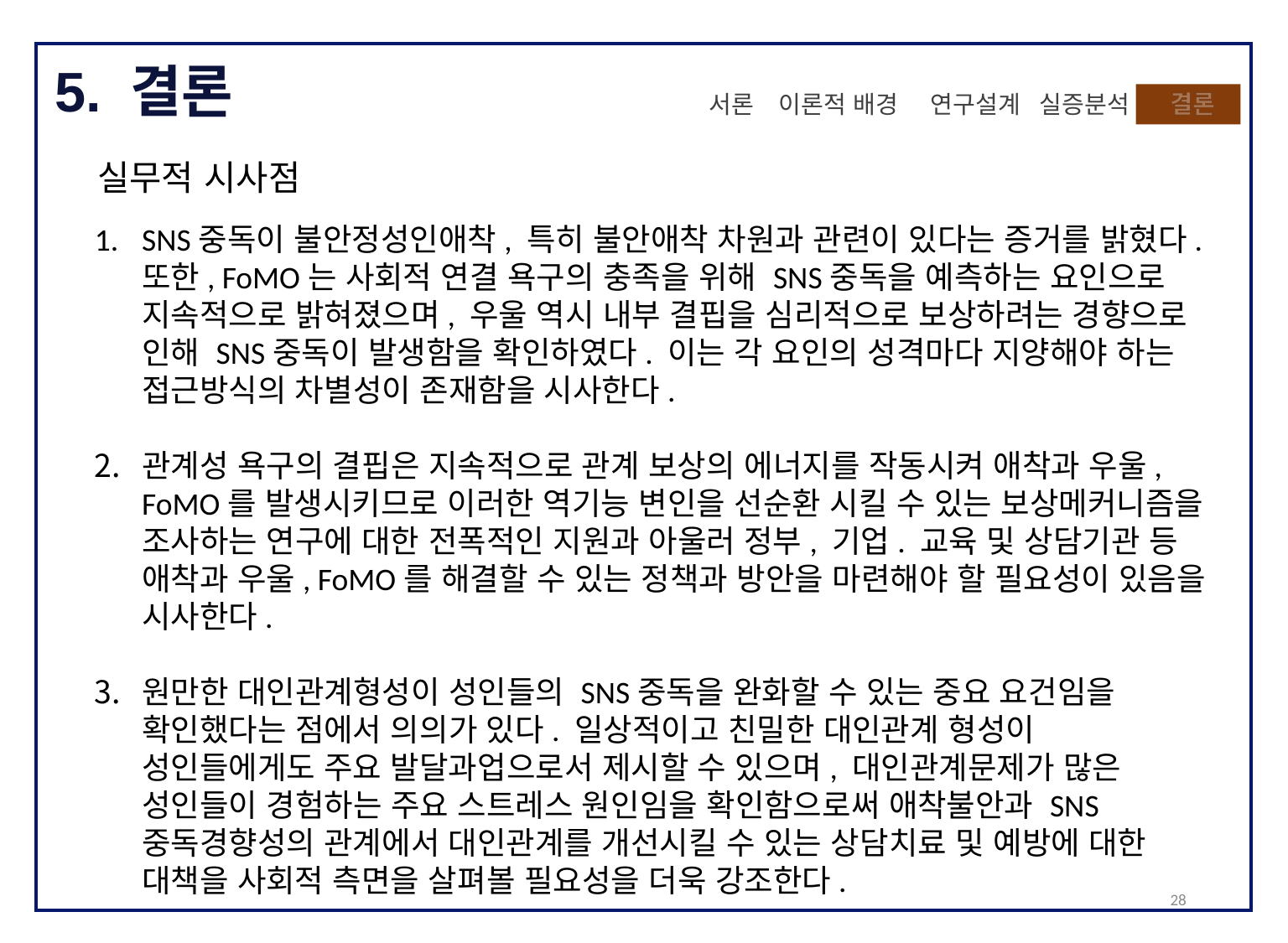

5. 결론
 결론
실증분석
이론적 배경
 연구설계
서론

실무적 시사점
SNS중독이 불안정성인애착, 특히 불안애착 차원과 관련이 있다는 증거를 밝혔다. 또한, FoMO는 사회적 연결 욕구의 충족을 위해 SNS중독을 예측하는 요인으로 지속적으로 밝혀졌으며, 우울 역시 내부 결핍을 심리적으로 보상하려는 경향으로 인해 SNS중독이 발생함을 확인하였다. 이는 각 요인의 성격마다 지양해야 하는 접근방식의 차별성이 존재함을 시사한다.

관계성 욕구의 결핍은 지속적으로 관계 보상의 에너지를 작동시켜 애착과 우울, FoMO를 발생시키므로 이러한 역기능 변인을 선순환 시킬 수 있는 보상메커니즘을 조사하는 연구에 대한 전폭적인 지원과 아울러 정부, 기업. 교육 및 상담기관 등 애착과 우울, FoMO를 해결할 수 있는 정책과 방안을 마련해야 할 필요성이 있음을 시사한다.

원만한 대인관계형성이 성인들의 SNS중독을 완화할 수 있는 중요 요건임을 확인했다는 점에서 의의가 있다. 일상적이고 친밀한 대인관계 형성이 성인들에게도 주요 발달과업으로서 제시할 수 있으며, 대인관계문제가 많은 성인들이 경험하는 주요 스트레스 원인임을 확인함으로써 애착불안과 SNS 중독경향성의 관계에서 대인관계를 개선시킬 수 있는 상담치료 및 예방에 대한 대책을 사회적 측면을 살펴볼 필요성을 더욱 강조한다.
28